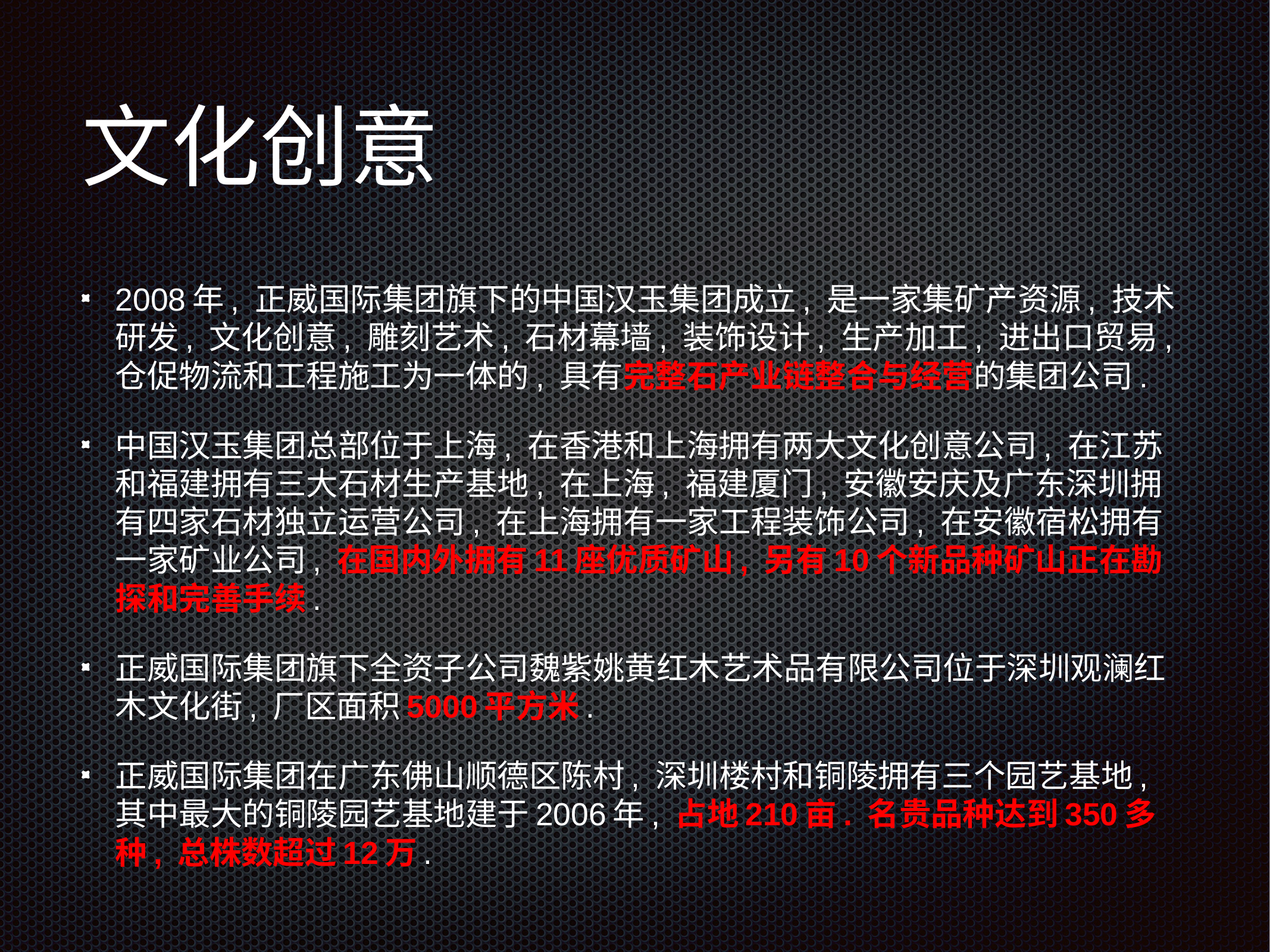

# 文化创意
2008年, 正威国际集团旗下的中国汉玉集团成立, 是一家集矿产资源, 技术研发, 文化创意, 雕刻艺术, 石材幕墙, 装饰设计, 生产加工, 进出口贸易, 仓促物流和工程施工为一体的, 具有完整石产业链整合与经营的集团公司.
中国汉玉集团总部位于上海, 在香港和上海拥有两大文化创意公司, 在江苏和福建拥有三大石材生产基地, 在上海, 福建厦门, 安徽安庆及广东深圳拥有四家石材独立运营公司, 在上海拥有一家工程装饰公司, 在安徽宿松拥有一家矿业公司, 在国内外拥有11座优质矿山, 另有10个新品种矿山正在勘探和完善手续.
正威国际集团旗下全资子公司魏紫姚黄红木艺术品有限公司位于深圳观澜红木文化街, 厂区面积5000平方米.
正威国际集团在广东佛山顺德区陈村, 深圳楼村和铜陵拥有三个园艺基地, 其中最大的铜陵园艺基地建于2006年, 占地210亩. 名贵品种达到350多种, 总株数超过12万.